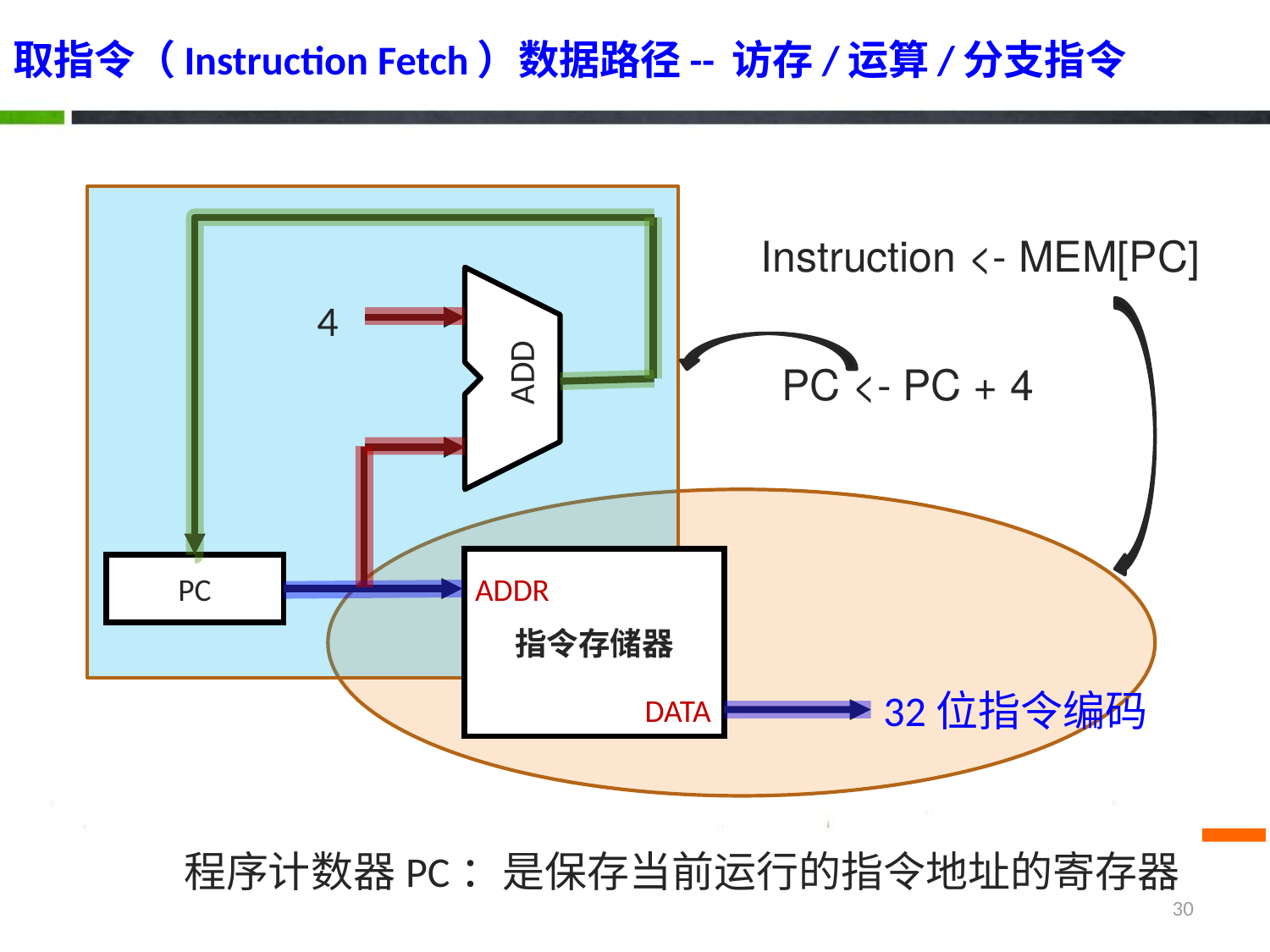

# 取指令（Instruction Fetch）数据路径-- 访存/运算/分支指令

Instruction <- MEM[PC]

ADD
4

PC <- PC + 4

指令存储器
PC
ADDR
32位指令编码
DATA
程序计数器PC：是保存当前运行的指令地址的寄存器
30